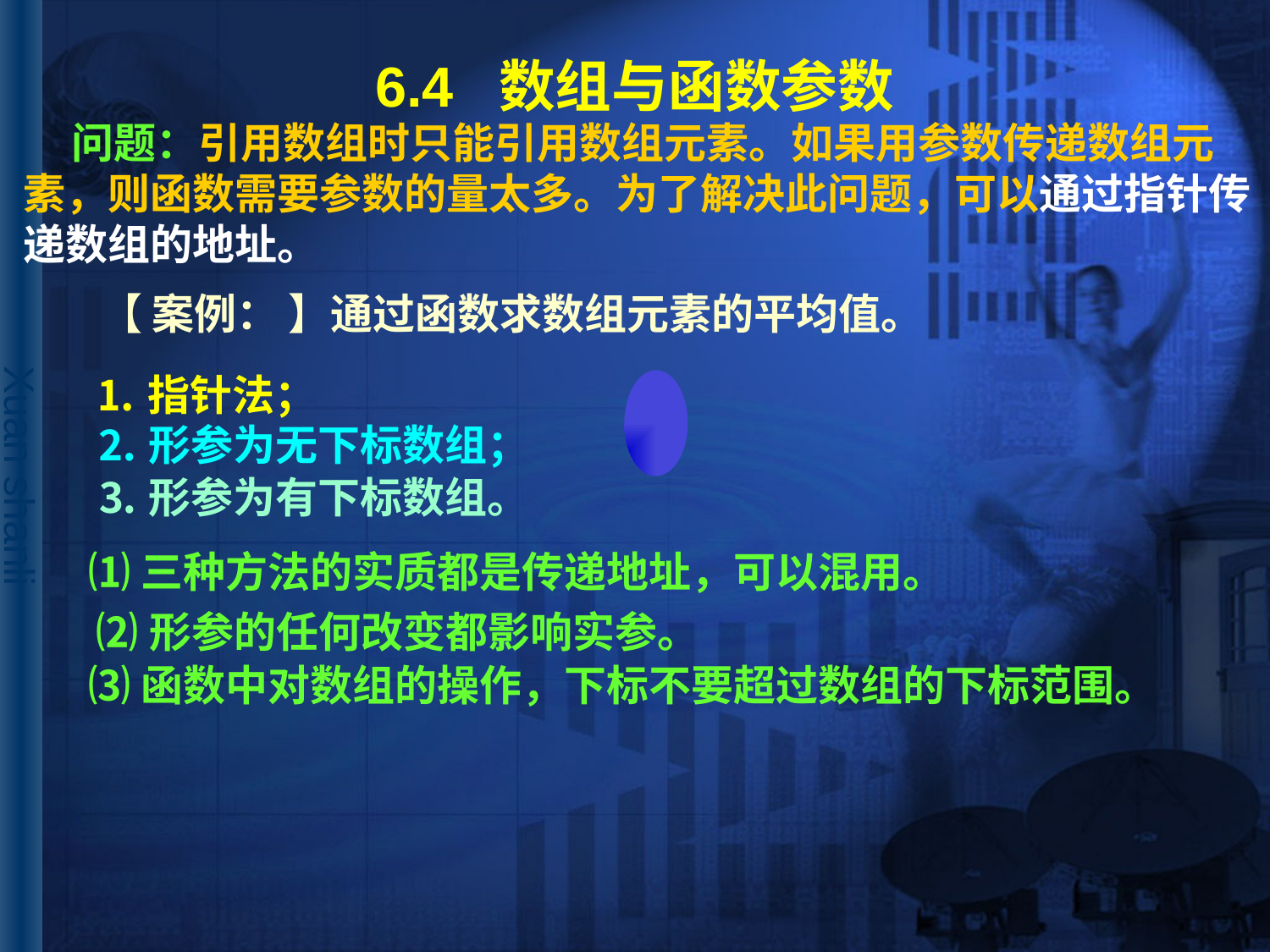

# 6.4  数组与函数参数
    问题：引用数组时只能引用数组元素。如果用参数传递数组元
素，则函数需要参数的量太多。为了解决此问题，可以通过指针传
递数组的地址。
【 案例： 】通过函数求数组元素的平均值。
⒈指针法；
⒉形参为无下标数组；
⒊形参为有下标数组。
        ⑴三种方法的实质都是传递地址，可以混用。
⑵形参的任何改变都影响实参。
        ⑶函数中对数组的操作，下标不要超过数组的下标范围。